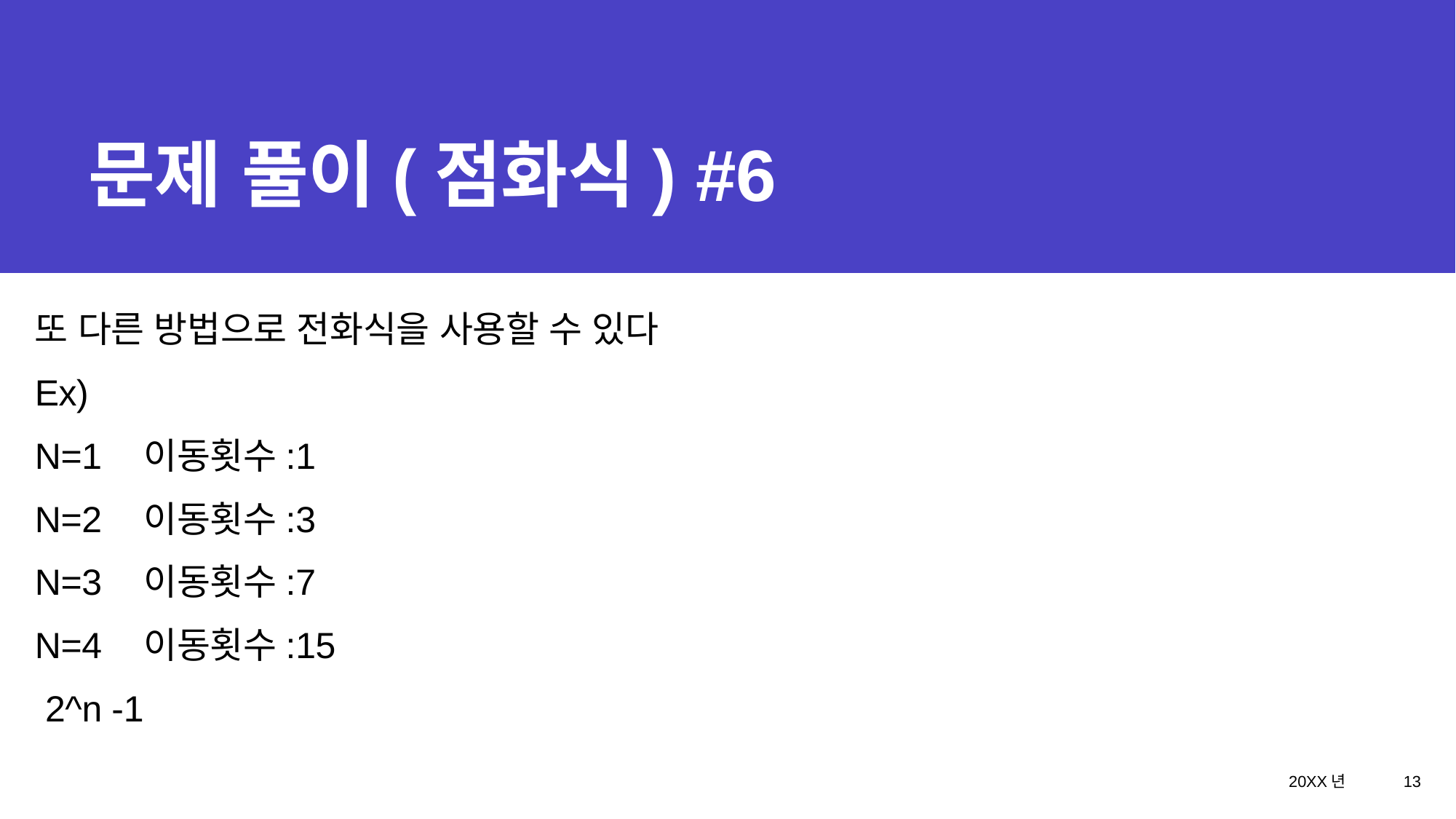

# 문제 풀이(점화식) #6
또 다른 방법으로 전화식을 사용할 수 있다
Ex)
N=1	이동횟수:1
N=2	이동횟수:3
N=3	이동횟수:7
N=4	이동횟수:15
 2^n -1
20XX년
프레젠테이션 제목
13